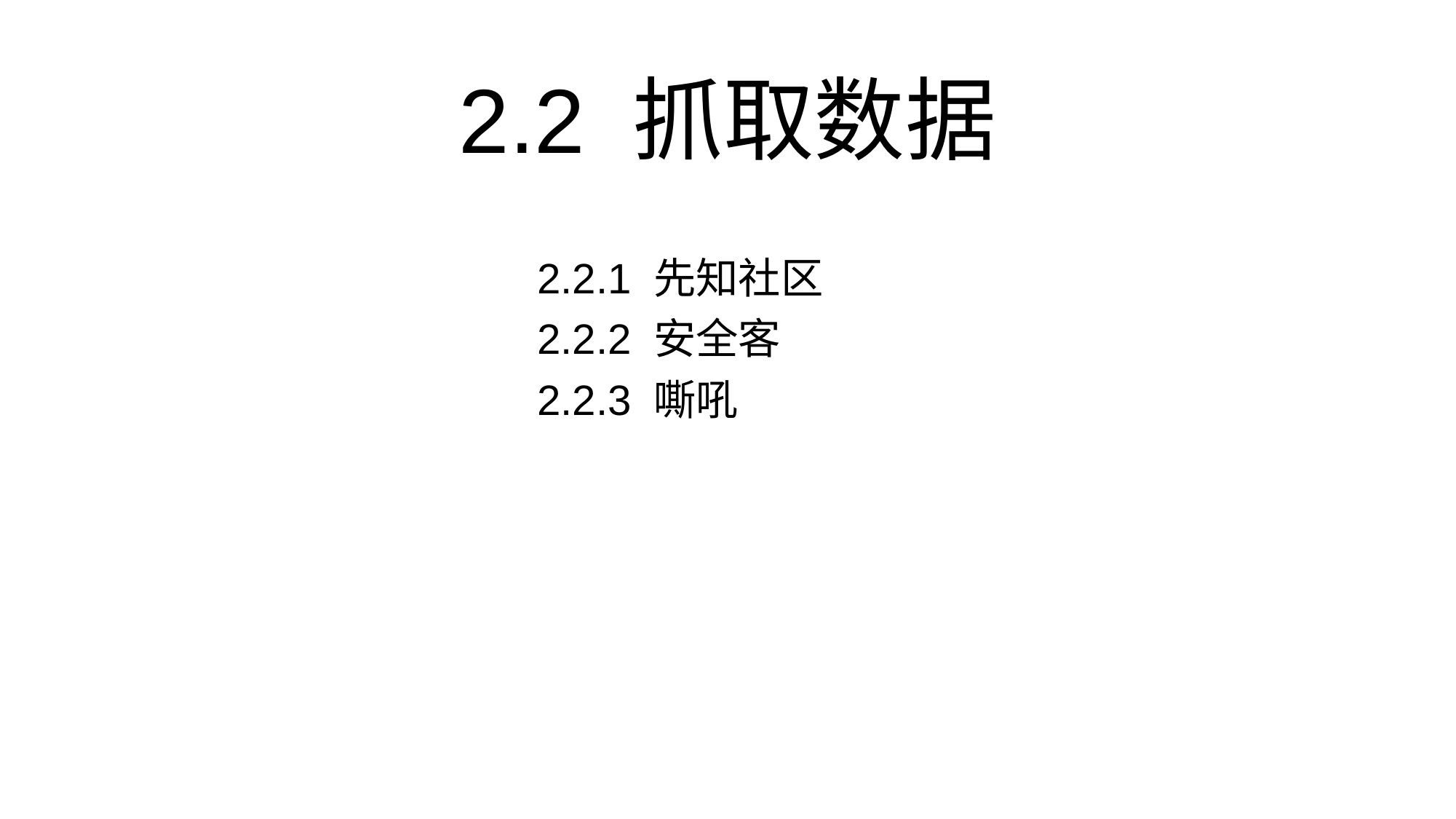

# 2.2 抓取数据
2.2.1 先知社区
2.2.2 安全客
2.2.3 嘶吼